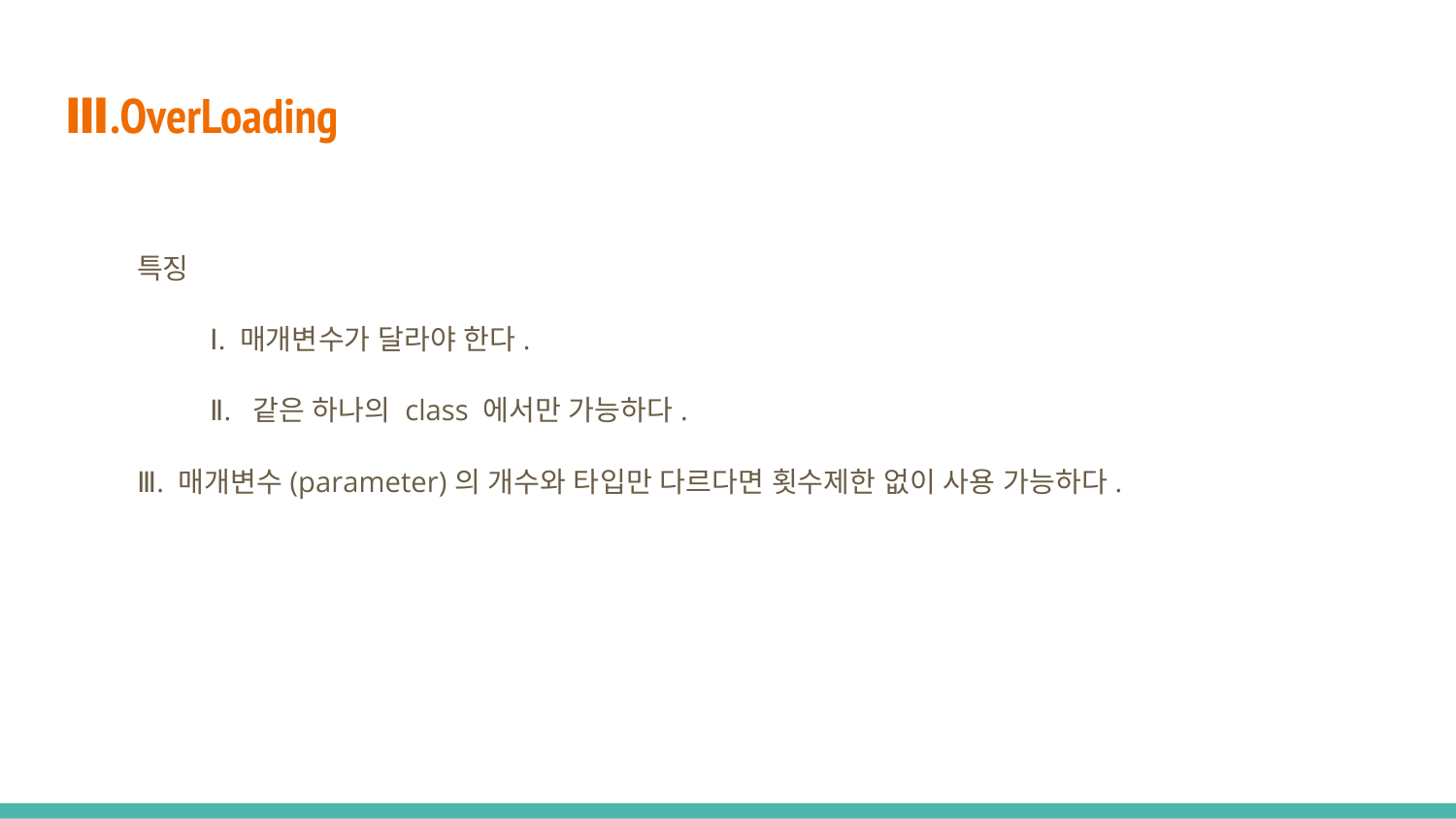

# Ⅲ.OverLoading

특징
	Ⅰ. 매개변수가 달라야 한다.
	Ⅱ.  같은 하나의 class 에서만 가능하다.
Ⅲ. 매개변수(parameter)의 개수와 타입만 다르다면 횟수제한 없이 사용 가능하다.